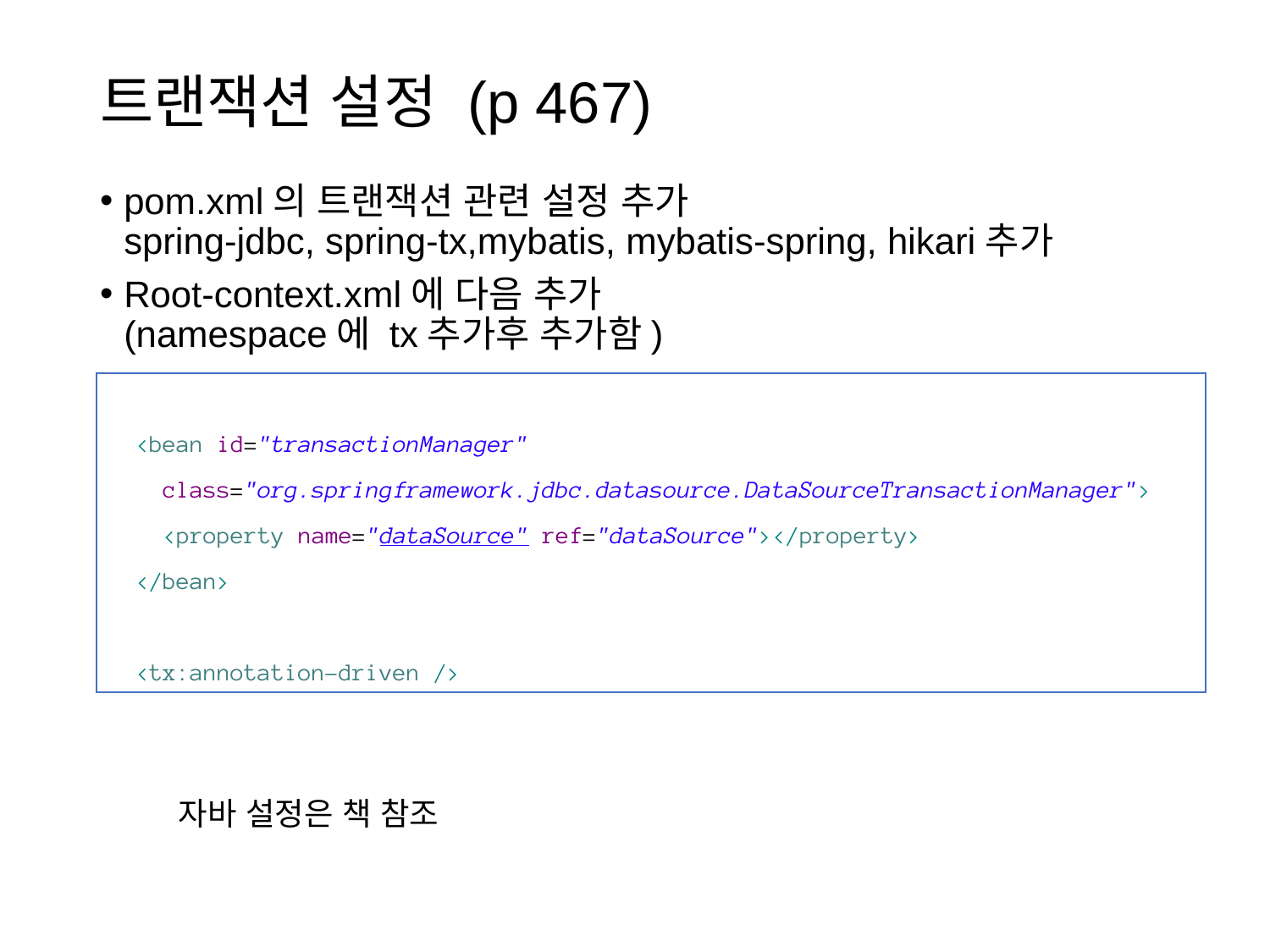

# 트랜잭션 설정 (p 467)
pom.xml의 트랜잭션 관련 설정 추가
spring-jdbc, spring-tx,mybatis, mybatis-spring, hikari추가
Root-context.xml에 다음 추가
(namespace에 tx추가후 추가함)

  <bean id="transactionManager"
    class="org.springframework.jdbc.datasource.DataSourceTransactionManager">
    <property name="dataSource" ref="dataSource"></property>
  </bean>

  <tx:annotation-driven />
자바 설정은 책 참조